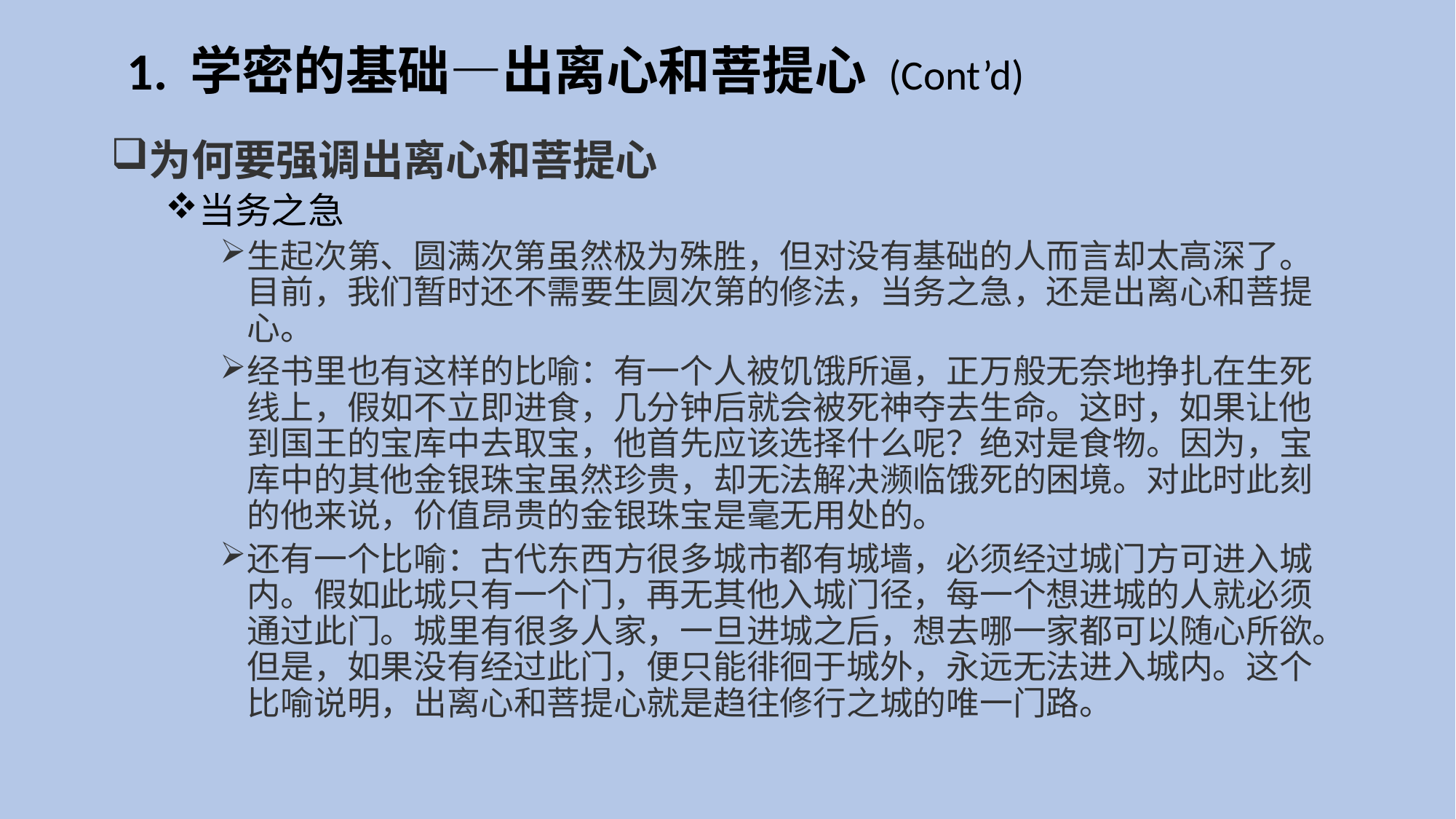

# 1. 学密的基础—出离心和菩提心 (Cont’d)
为何要强调出离心和菩提心
当务之急
生起次第、圆满次第虽然极为殊胜，但对没有基础的人而言却太高深了。目前，我们暂时还不需要生圆次第的修法，当务之急，还是出离心和菩提心。
经书里也有这样的比喻：有一个人被饥饿所逼，正万般无奈地挣扎在生死线上，假如不立即进食，几分钟后就会被死神夺去生命。这时，如果让他到国王的宝库中去取宝，他首先应该选择什么呢？绝对是食物。因为，宝库中的其他金银珠宝虽然珍贵，却无法解决濒临饿死的困境。对此时此刻的他来说，价值昂贵的金银珠宝是毫无用处的。
还有一个比喻：古代东西方很多城市都有城墙，必须经过城门方可进入城内。假如此城只有一个门，再无其他入城门径，每一个想进城的人就必须通过此门。城里有很多人家，一旦进城之后，想去哪一家都可以随心所欲。但是，如果没有经过此门，便只能徘徊于城外，永远无法进入城内。这个比喻说明，出离心和菩提心就是趋往修行之城的唯一门路。